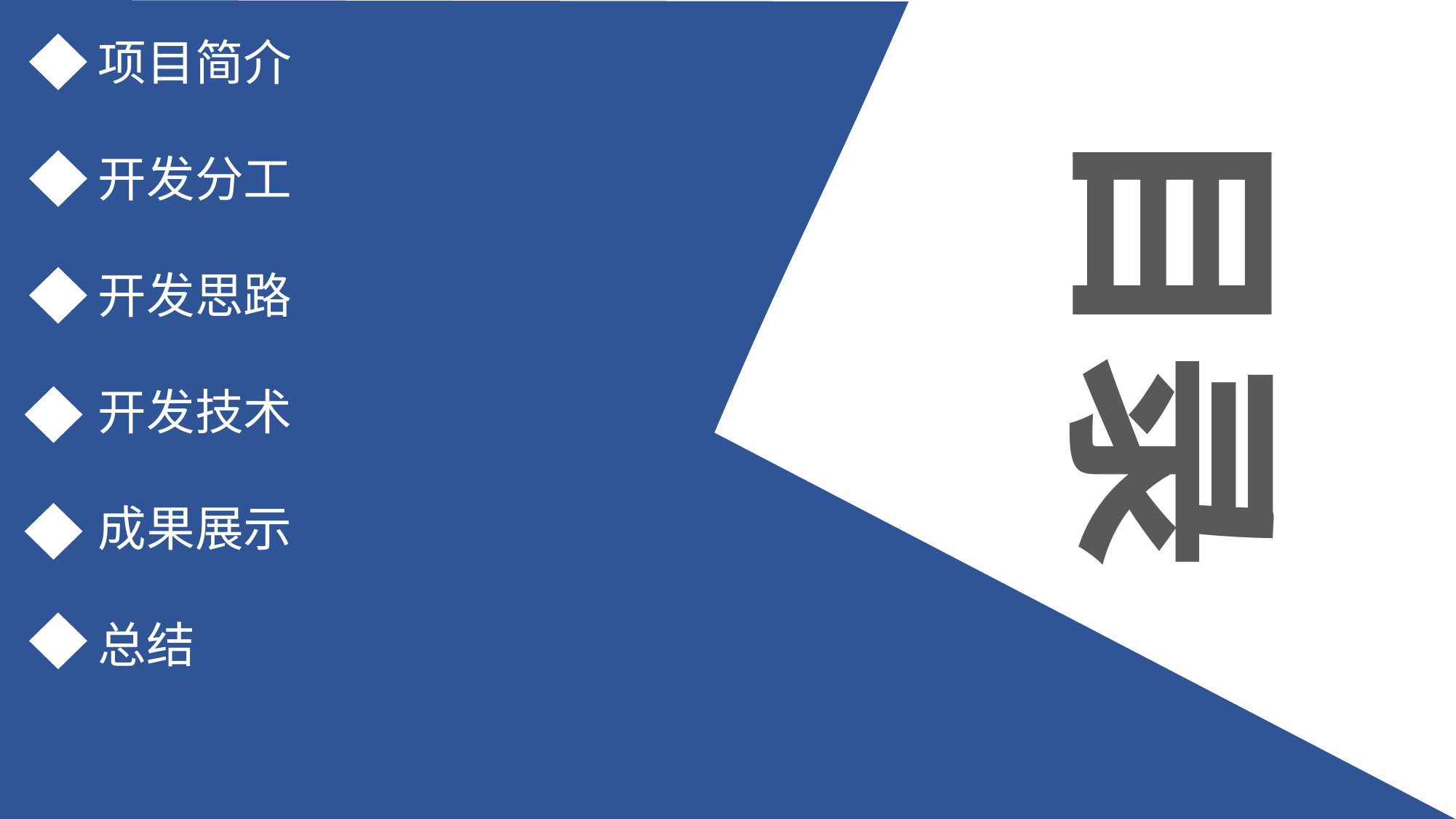

项目简介

开发分工

开发思路

开发技术

成果展示

总结

目录